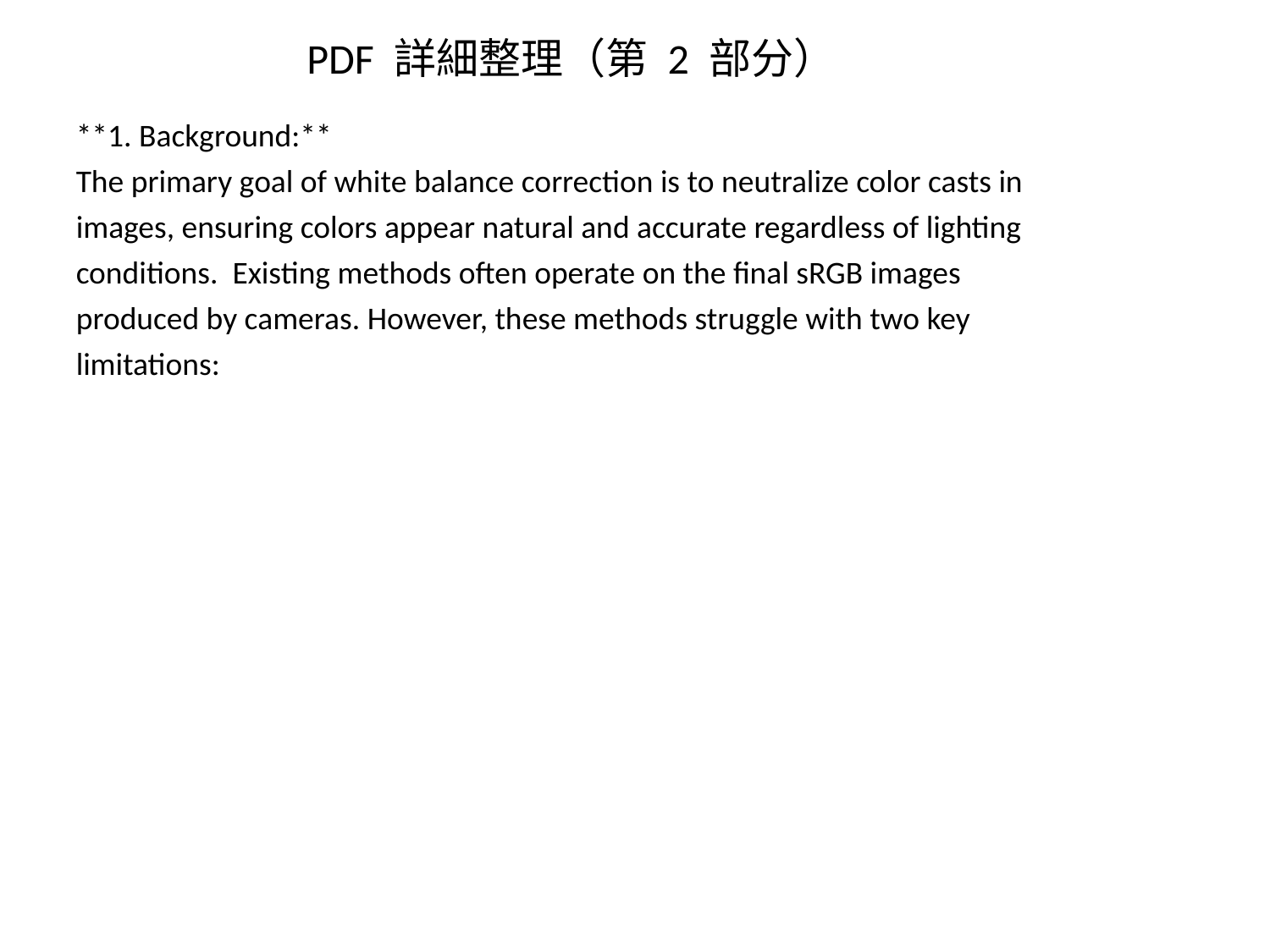

PDF 詳細整理（第 2 部分）

**1. Background:**
The primary goal of white balance correction is to neutralize color casts in images, ensuring colors appear natural and accurate regardless of lighting conditions.  Existing methods often operate on the final sRGB images produced by cameras. However, these methods struggle with two key limitations: